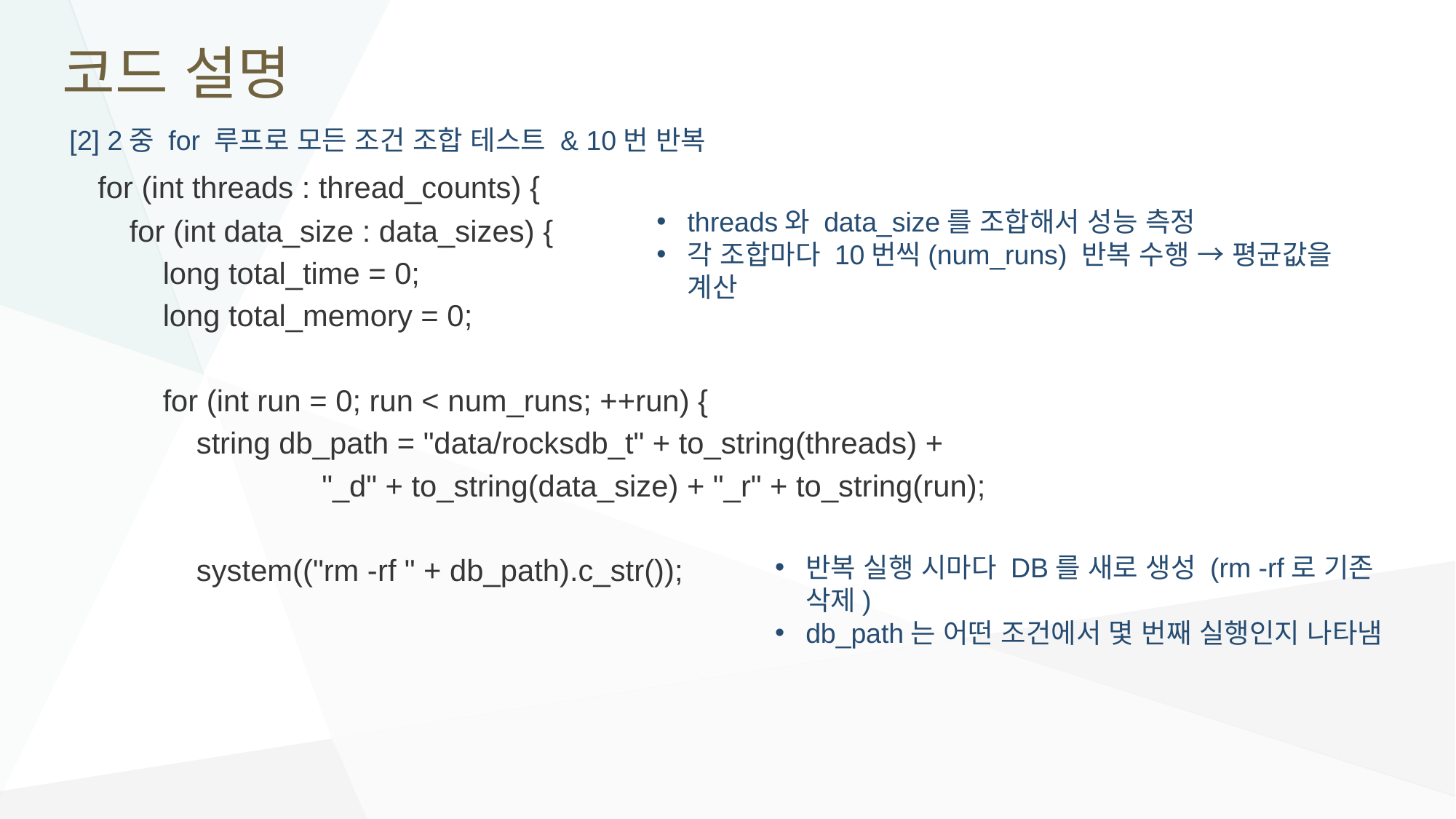

# 코드 설명
[2] 2중 for 루프로 모든 조건 조합 테스트 & 10번 반복
    for (int threads : thread_counts) {
        for (int data_size : data_sizes) {
            long total_time = 0;
            long total_memory = 0;

            for (int run = 0; run < num_runs; ++run) {
                string db_path = "data/rocksdb_t" + to_string(threads) +
                               "_d" + to_string(data_size) + "_r" + to_string(run);

                system(("rm -rf " + db_path).c_str());
threads와 data_size를 조합해서 성능 측정
각 조합마다 10번씩(num_runs) 반복 수행 → 평균값을 계산
반복 실행 시마다 DB를 새로 생성 (rm -rf로 기존 삭제)
db_path는 어떤 조건에서 몇 번째 실행인지 나타냄